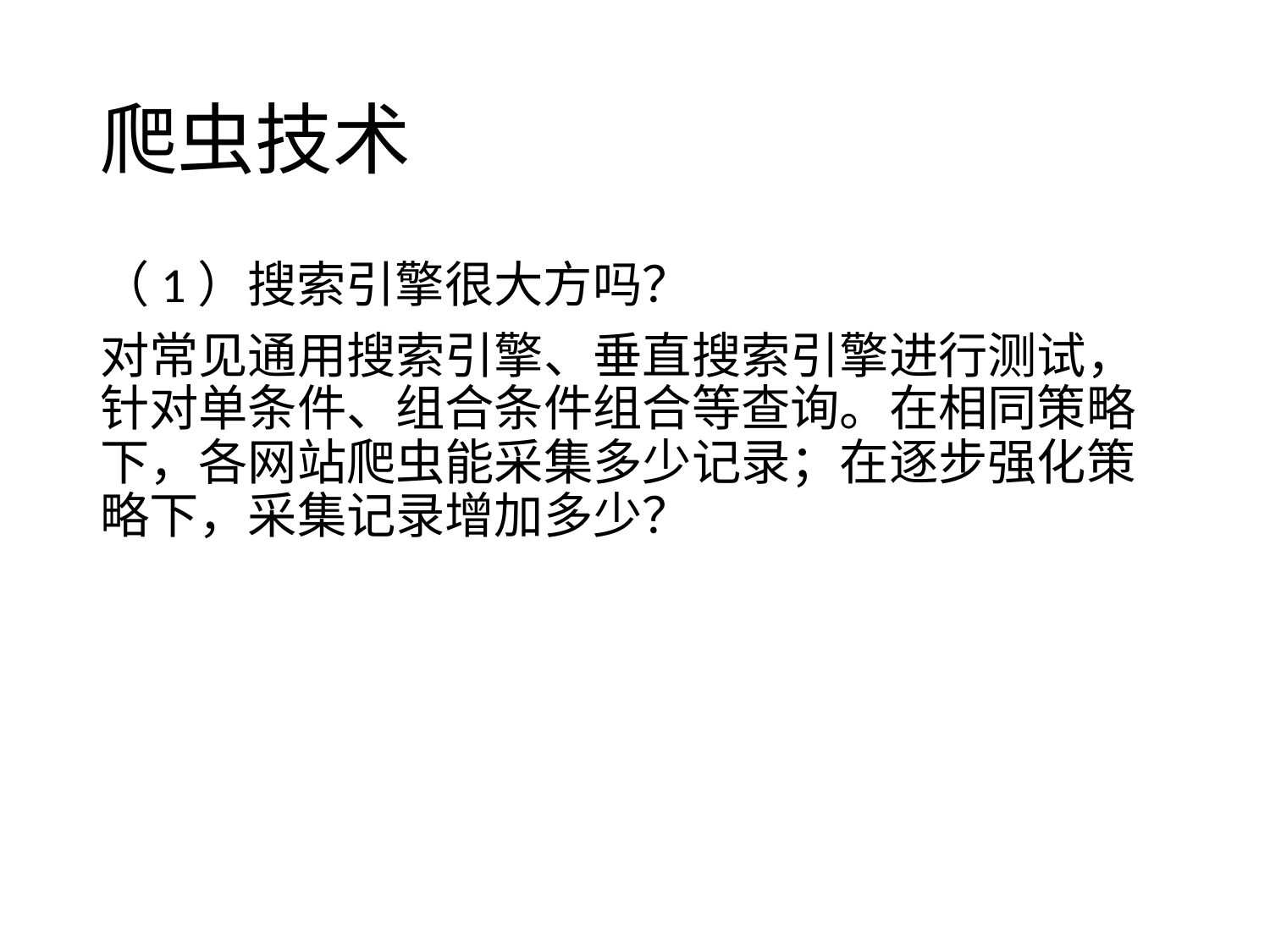

# 爬虫技术
（1）搜索引擎很大方吗？
对常见通用搜索引擎、垂直搜索引擎进行测试，针对单条件、组合条件组合等查询。在相同策略下，各网站爬虫能采集多少记录；在逐步强化策略下，采集记录增加多少？